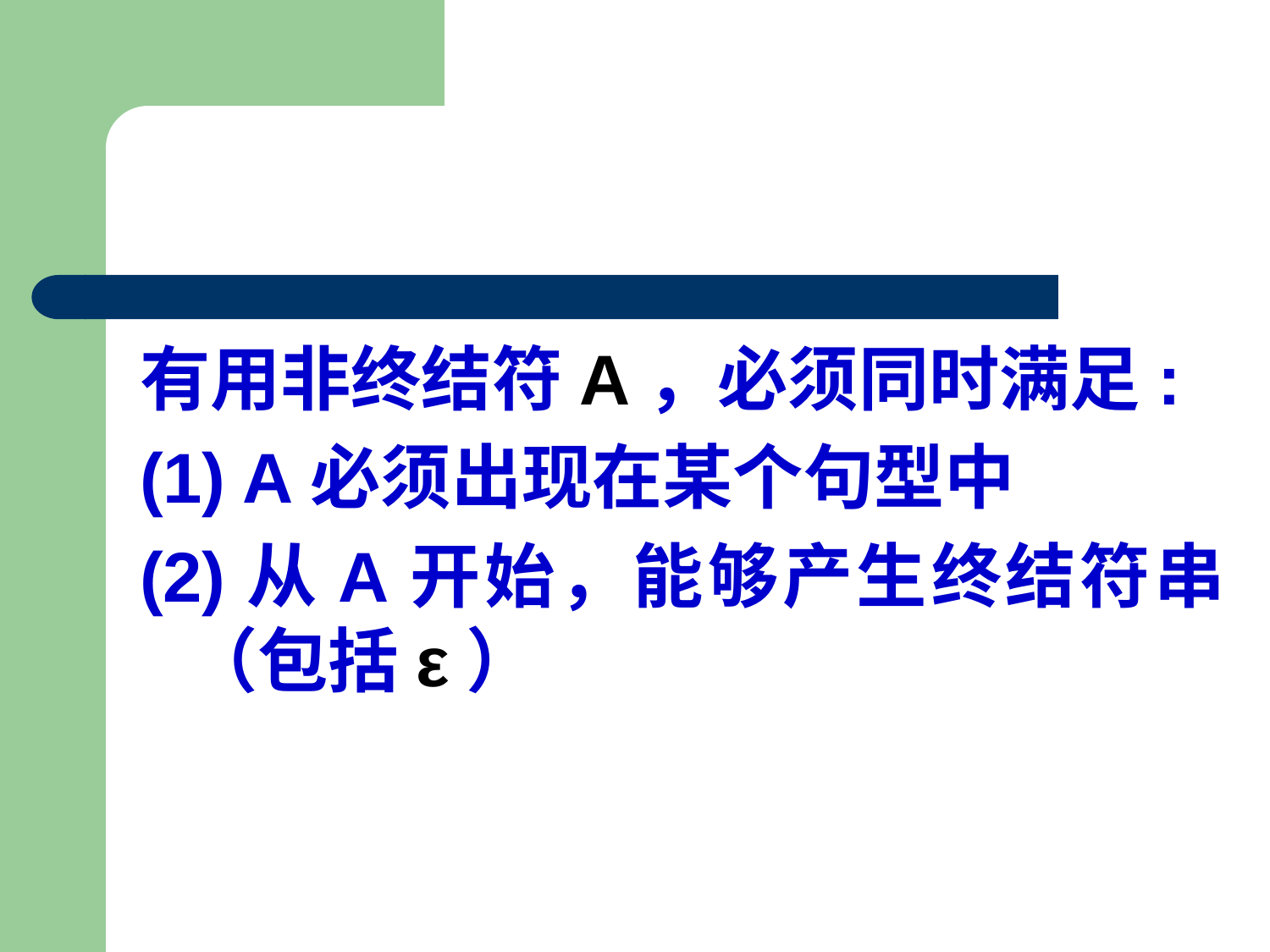

#
有用非终结符A，必须同时满足:
(1) A必须出现在某个句型中
(2)从A开始，能够产生终结符串（包括ε）